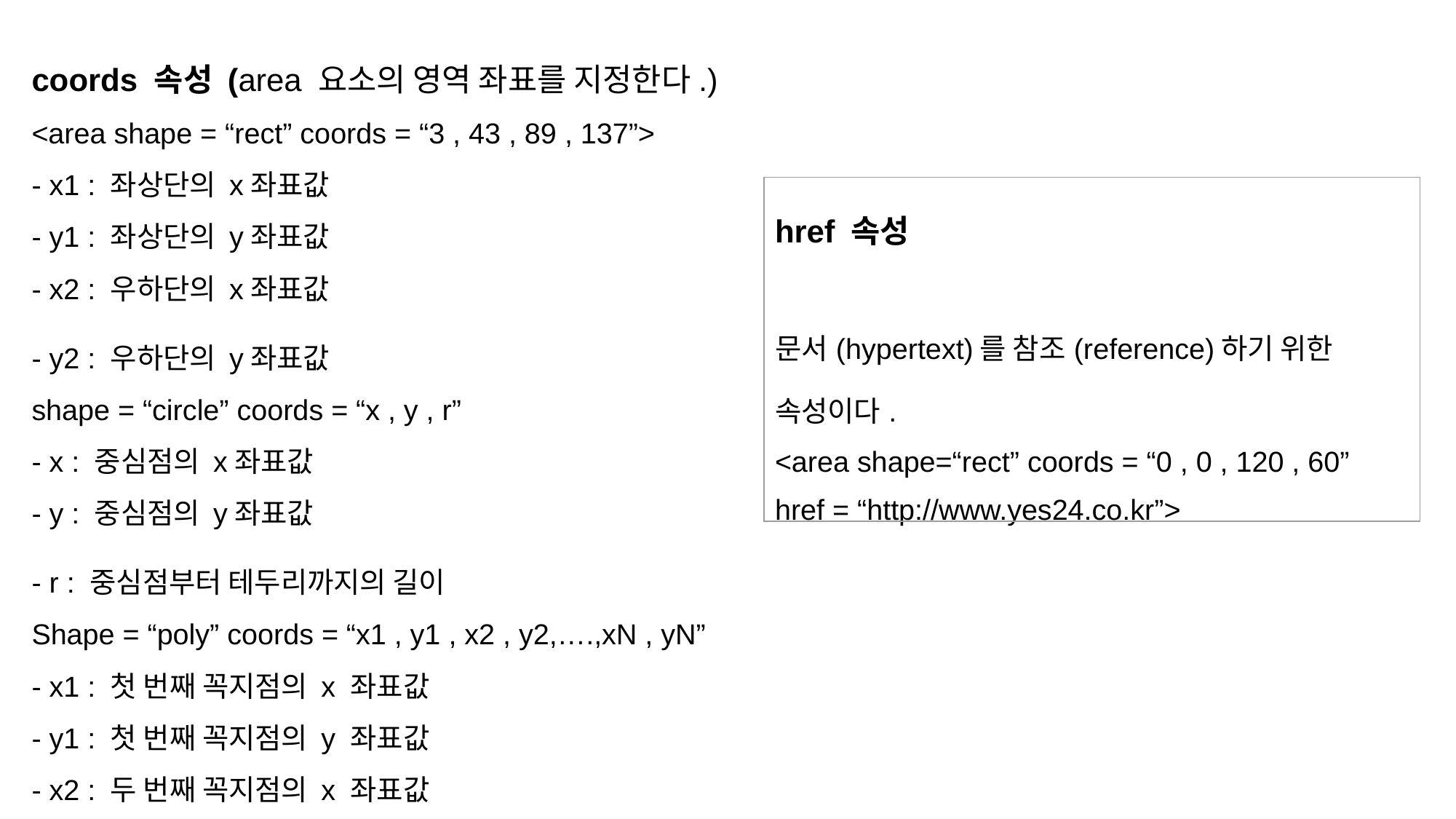

coords 속성 (area 요소의 영역 좌표를 지정한다.)
<area shape = “rect” coords = “3 , 43 , 89 , 137”>
- x1 : 좌상단의 x좌표값
- y1 : 좌상단의 y좌표값
- x2 : 우하단의 x좌표값
- y2 : 우하단의 y좌표값
shape = “circle” coords = “x , y , r”
- x : 중심점의 x좌표값
- y : 중심점의 y좌표값
- r : 중심점부터 테두리까지의 길이
Shape = “poly” coords = “x1 , y1 , x2 , y2,….,xN , yN”
- x1 : 첫 번째 꼭지점의 x 좌표값
- y1 : 첫 번째 꼭지점의 y 좌표값
- x2 : 두 번째 꼭지점의 x 좌표값
| href 속성 문서(hypertext)를 참조(reference)하기 위한 속성이다. <area shape=“rect” coords = “0 , 0 , 120 , 60” href = “http://www.yes24.co.kr”> |
| --- |